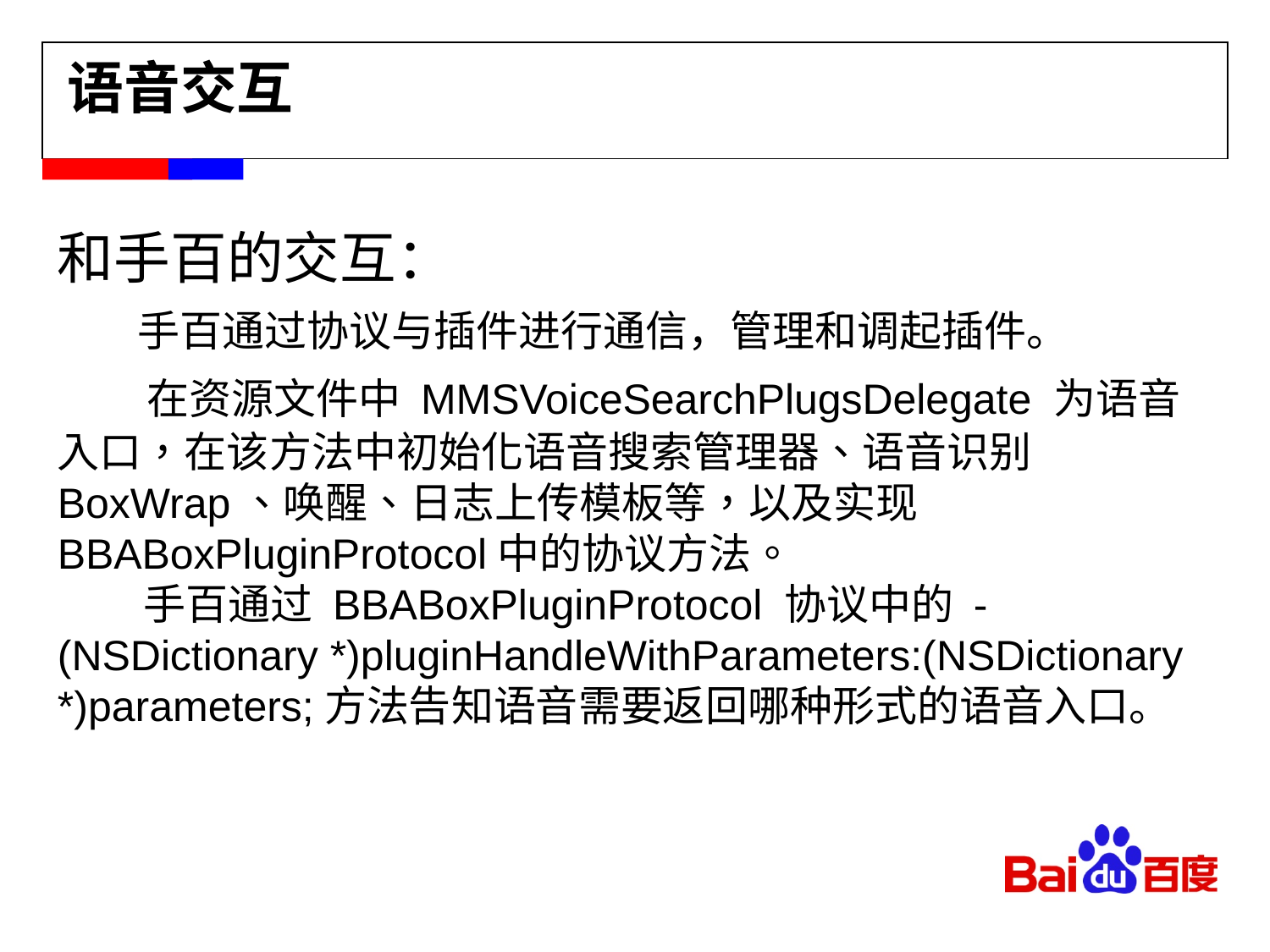

语音交互
和手百的交互：
      手百通过协议与插件进行通信，管理和调起插件。
      在资源文件中 MMSVoiceSearchPlugsDelegate 为语音入口，在该方法中初始化语音搜索管理器、语音识别BoxWrap、唤醒、日志上传模板等，以及实现BBABoxPluginProtocol中的协议方法。
        手百通过 BBABoxPluginProtocol 协议中的 -(NSDictionary *)pluginHandleWithParameters:(NSDictionary *)parameters;方法告知语音需要返回哪种形式的语音入口。